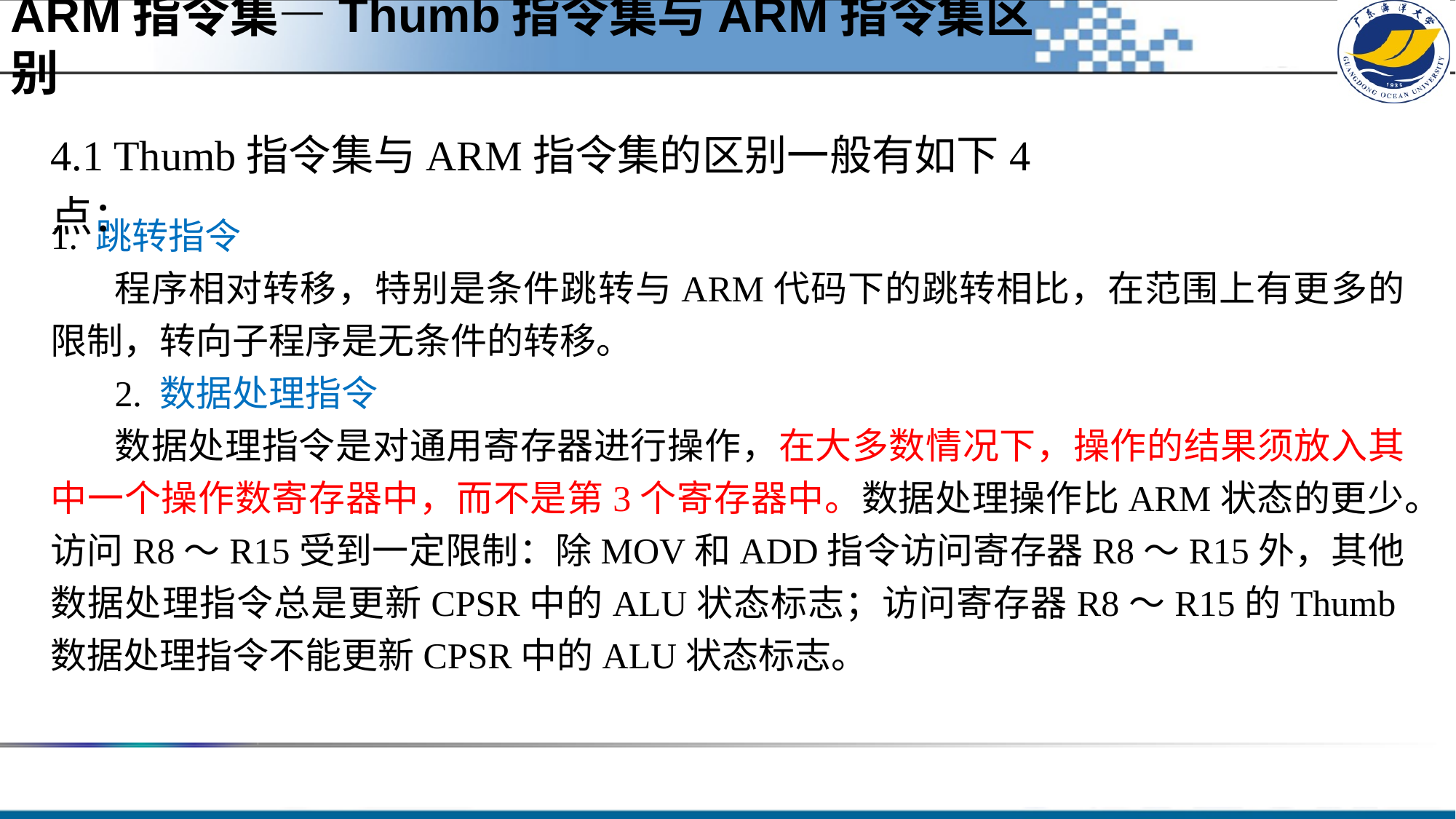

ARM指令集—Thumb指令集与ARM指令集区别
4.1 Thumb指令集与ARM指令集的区别一般有如下4点：
1. 跳转指令
程序相对转移，特别是条件跳转与ARM代码下的跳转相比，在范围上有更多的限制，转向子程序是无条件的转移。
2. 数据处理指令
数据处理指令是对通用寄存器进行操作，在大多数情况下，操作的结果须放入其中一个操作数寄存器中，而不是第3个寄存器中。数据处理操作比ARM状态的更少。访问R8～R15受到一定限制：除MOV和ADD指令访问寄存器R8～R15外，其他数据处理指令总是更新CPSR中的ALU状态标志；访问寄存器R8～R15的Thumb数据处理指令不能更新CPSR中的ALU状态标志。
101